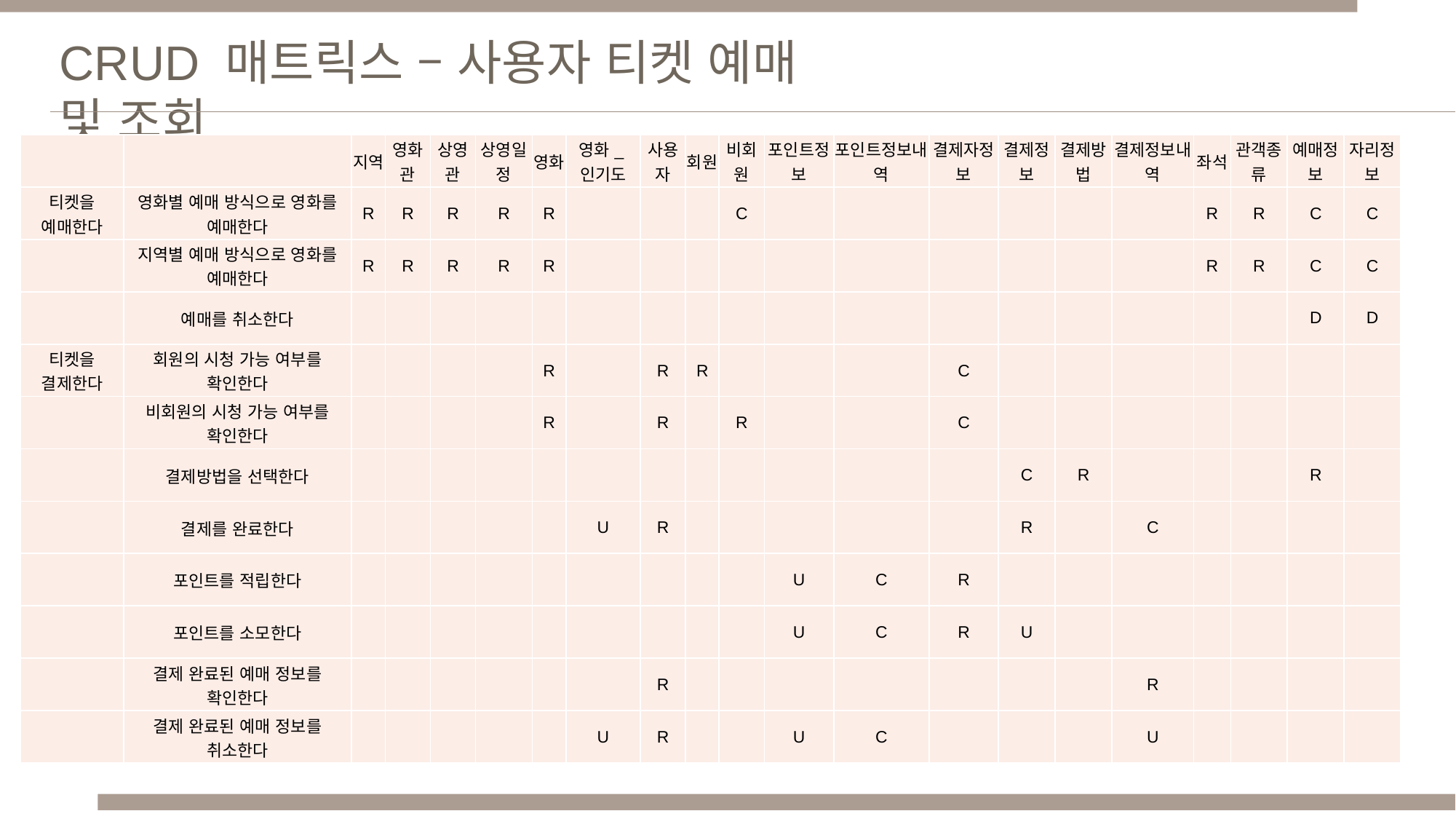

CRUD 매트릭스 – 사용자 티켓 예매 및 조회
|  |  | 지역 | 영화관 | 상영관 | 상영일정 | 영화 | 영화\_인기도 | 사용자 | 회원 | 비회원 | 포인트정보 | 포인트정보내역 | 결제자정보 | 결제정보 | 결제방법 | 결제정보내역 | 좌석 | 관객종류 | 예매정보 | 자리정보 |
| --- | --- | --- | --- | --- | --- | --- | --- | --- | --- | --- | --- | --- | --- | --- | --- | --- | --- | --- | --- | --- |
| 티켓을 예매한다 | 영화별 예매 방식으로 영화를 예매한다 | R | R | R | R | R |  |  |  | C |  |  |  |  |  |  | R | R | C | C |
|  | 지역별 예매 방식으로 영화를 예매한다 | R | R | R | R | R |  |  |  |  |  |  |  |  |  |  | R | R | C | C |
|  | 예매를 취소한다 |  |  |  |  |  |  |  |  |  |  |  |  |  |  |  |  |  | D | D |
| 티켓을 결제한다 | 회원의 시청 가능 여부를 확인한다 |  |  |  |  | R |  | R | R |  |  |  | C |  |  |  |  |  |  |  |
|  | 비회원의 시청 가능 여부를 확인한다 |  |  |  |  | R |  | R |  | R |  |  | C |  |  |  |  |  |  |  |
|  | 결제방법을 선택한다 |  |  |  |  |  |  |  |  |  |  |  |  | C | R |  |  |  | R |  |
|  | 결제를 완료한다 |  |  |  |  |  | U | R |  |  |  |  |  | R |  | C |  |  |  |  |
|  | 포인트를 적립한다 |  |  |  |  |  |  |  |  |  | U | C | R |  |  |  |  |  |  |  |
|  | 포인트를 소모한다 |  |  |  |  |  |  |  |  |  | U | C | R | U |  |  |  |  |  |  |
|  | 결제 완료된 예매 정보를 확인한다 |  |  |  |  |  |  | R |  |  |  |  |  |  |  | R |  |  |  |  |
|  | 결제 완료된 예매 정보를 취소한다 |  |  |  |  |  | U | R |  |  | U | C |  |  |  | U |  |  |  |  |